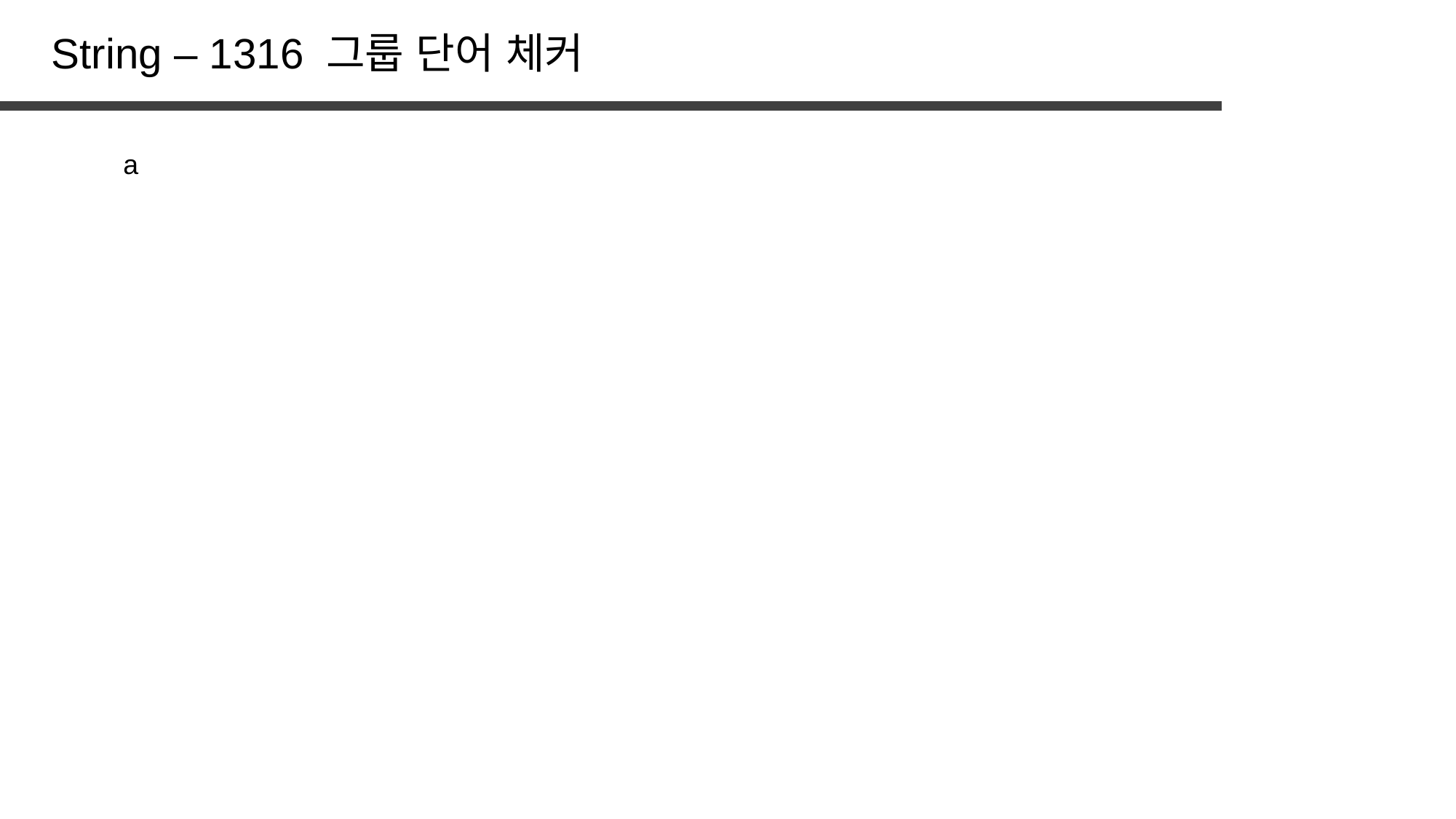

String – 1316 그룹 단어 체커
a